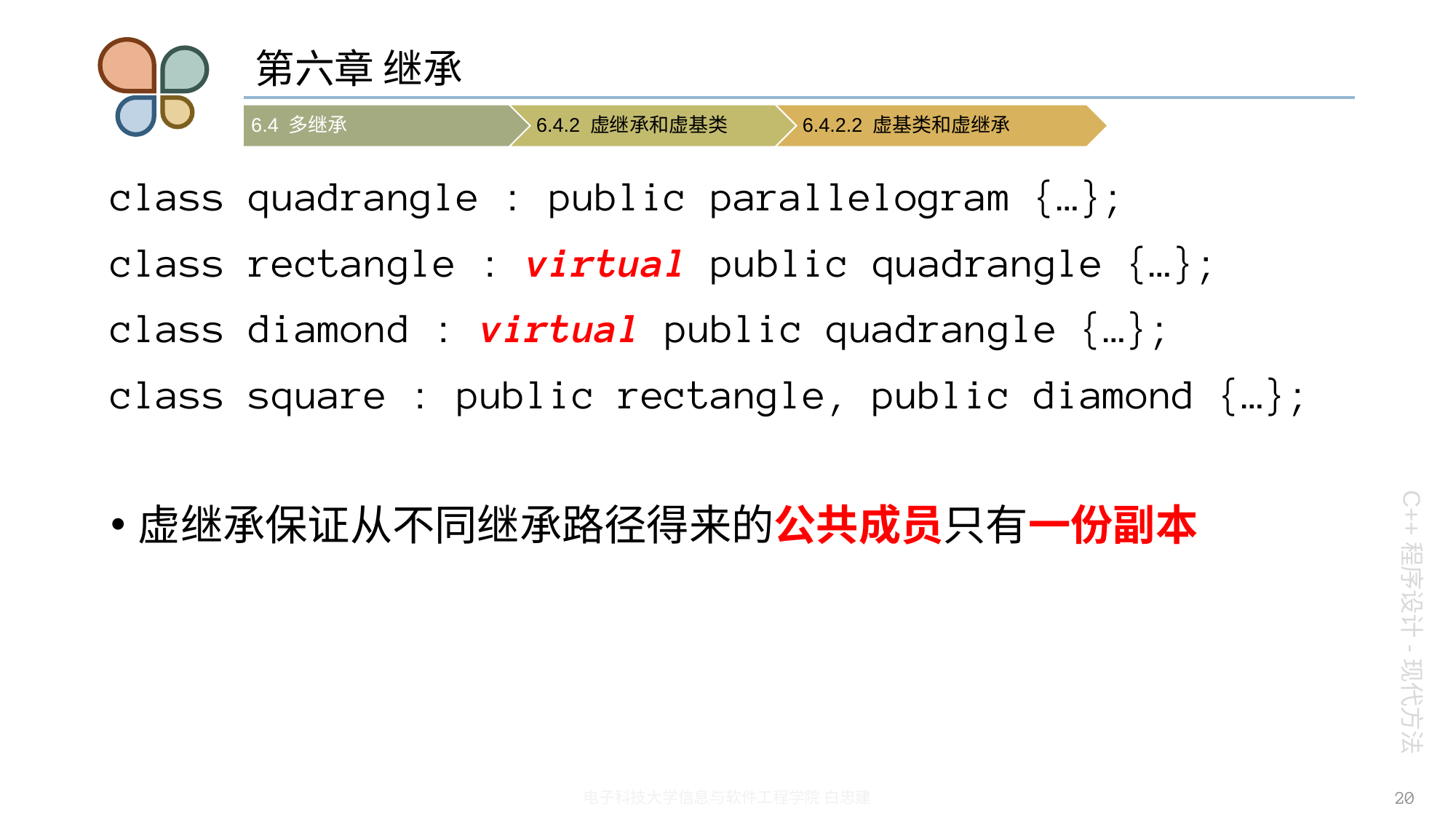

# 第六章 继承
6.4 多继承
6.4.2 虚继承和虚基类
6.4.2.2 虚基类和虚继承
class quadrangle : public parallelogram {…};
class rectangle : virtual public quadrangle {…};
class diamond : virtual public quadrangle {…};
class square : public rectangle, public diamond {…};

虚继承保证从不同继承路径得来的公共成员只有一份副本
20